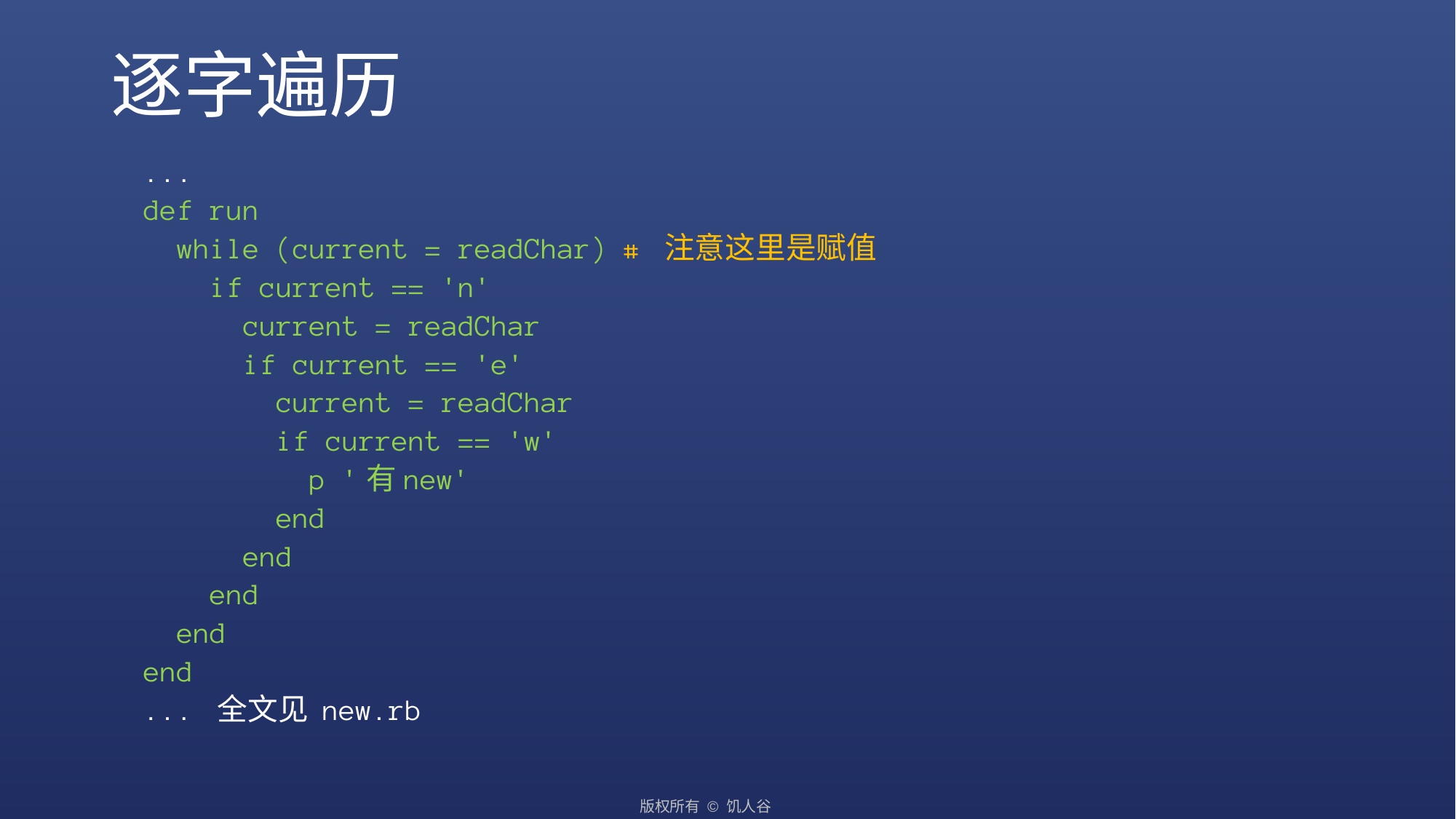

# 逐字遍历
  ...
  def run
    while (current = readChar) # 注意这里是赋值
      if current == 'n'
        current = readChar
        if current == 'e'
          current = readChar
          if current == 'w'
            p '有new'
          end
        end
      end
    end
  end
  ... 全文见 new.rb